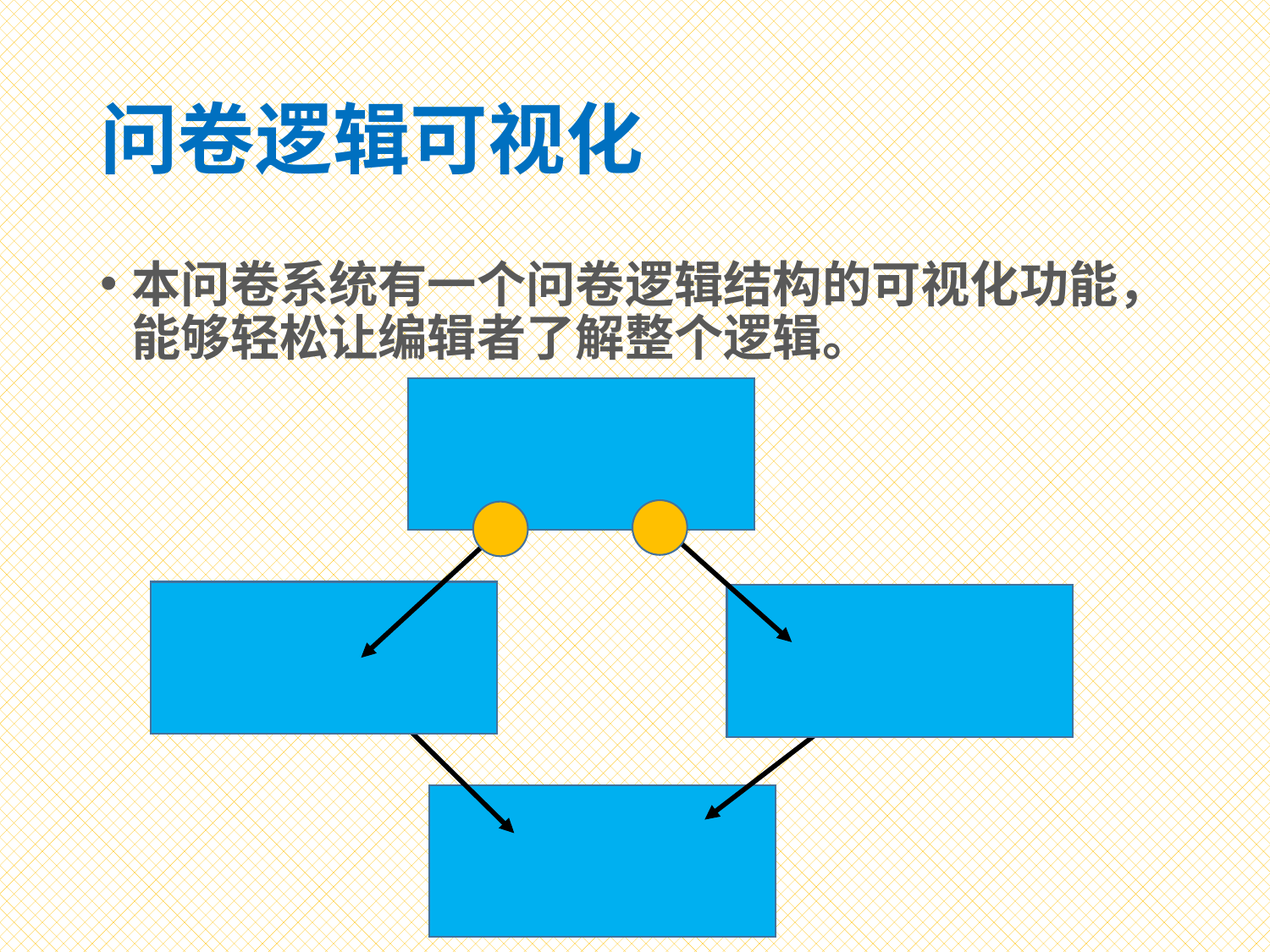

# 问卷逻辑可视化
本问卷系统有一个问卷逻辑结构的可视化功能，能够轻松让编辑者了解整个逻辑。